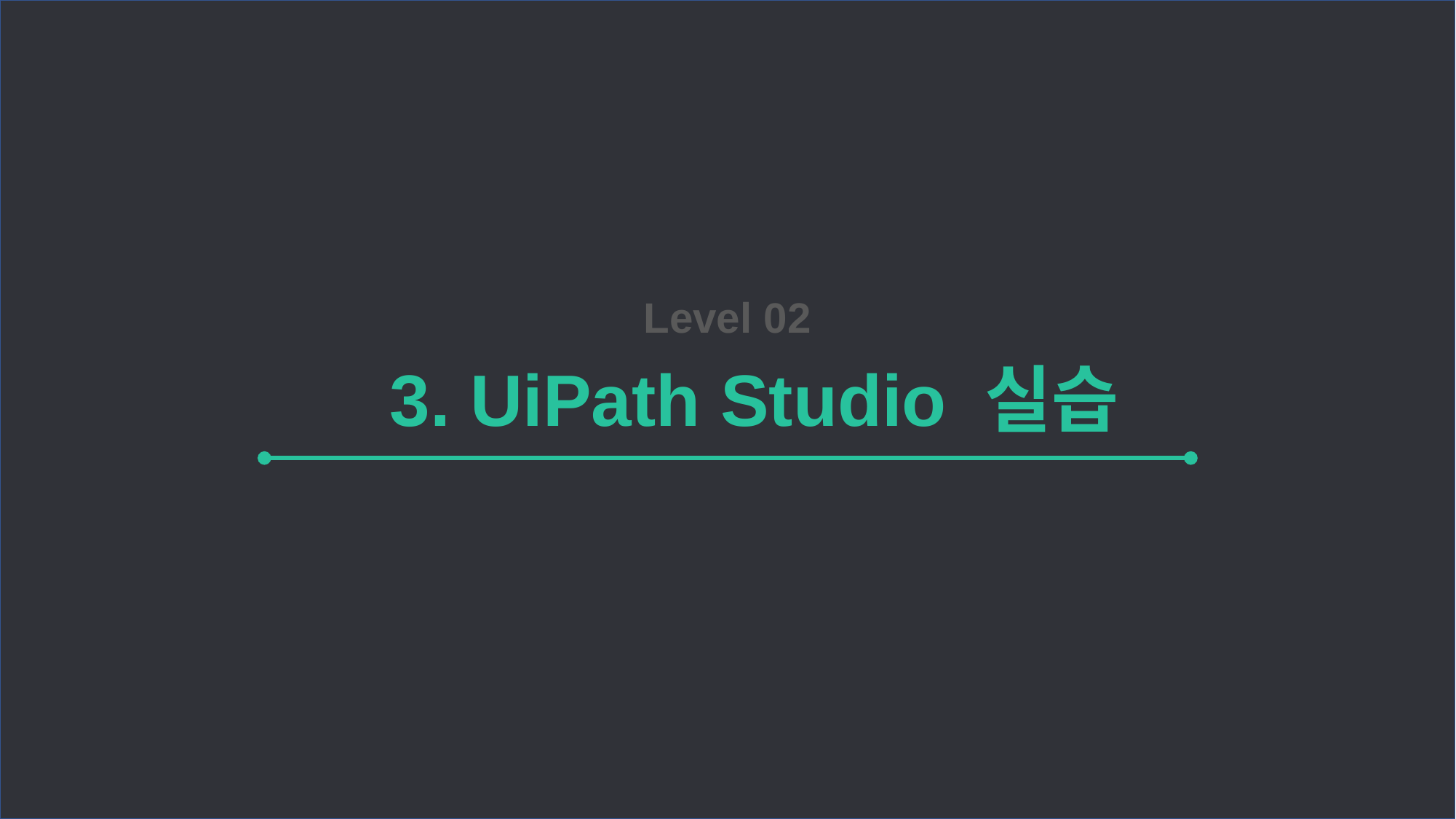

#
Level 02
3. UiPath Studio 실습

58